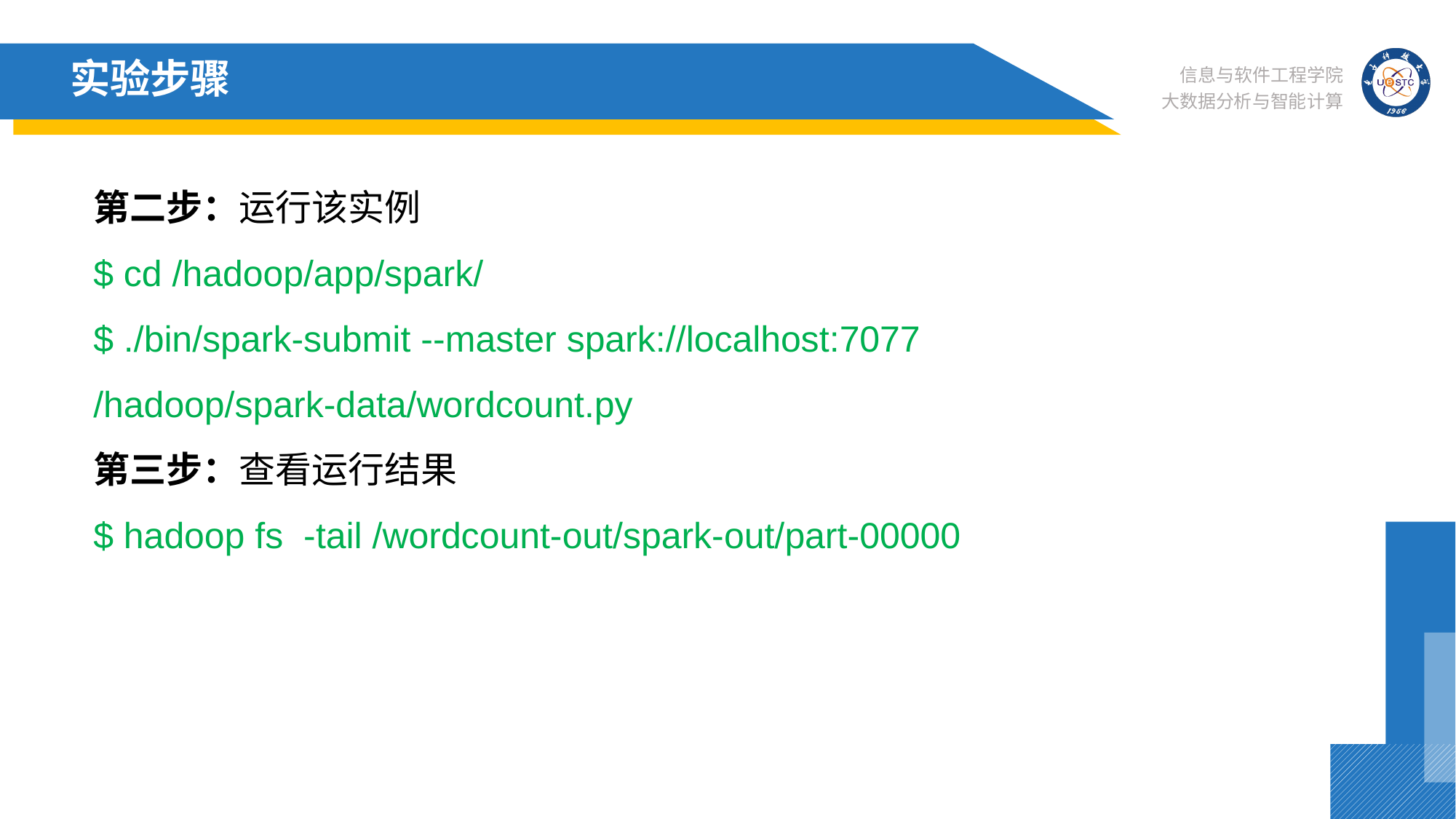

# 实验步骤
第二步：运行该实例
$ cd /hadoop/app/spark/
$ ./bin/spark-submit --master spark://localhost:7077 /hadoop/spark-data/wordcount.py
第三步：查看运行结果
$ hadoop fs  -tail /wordcount-out/spark-out/part-00000